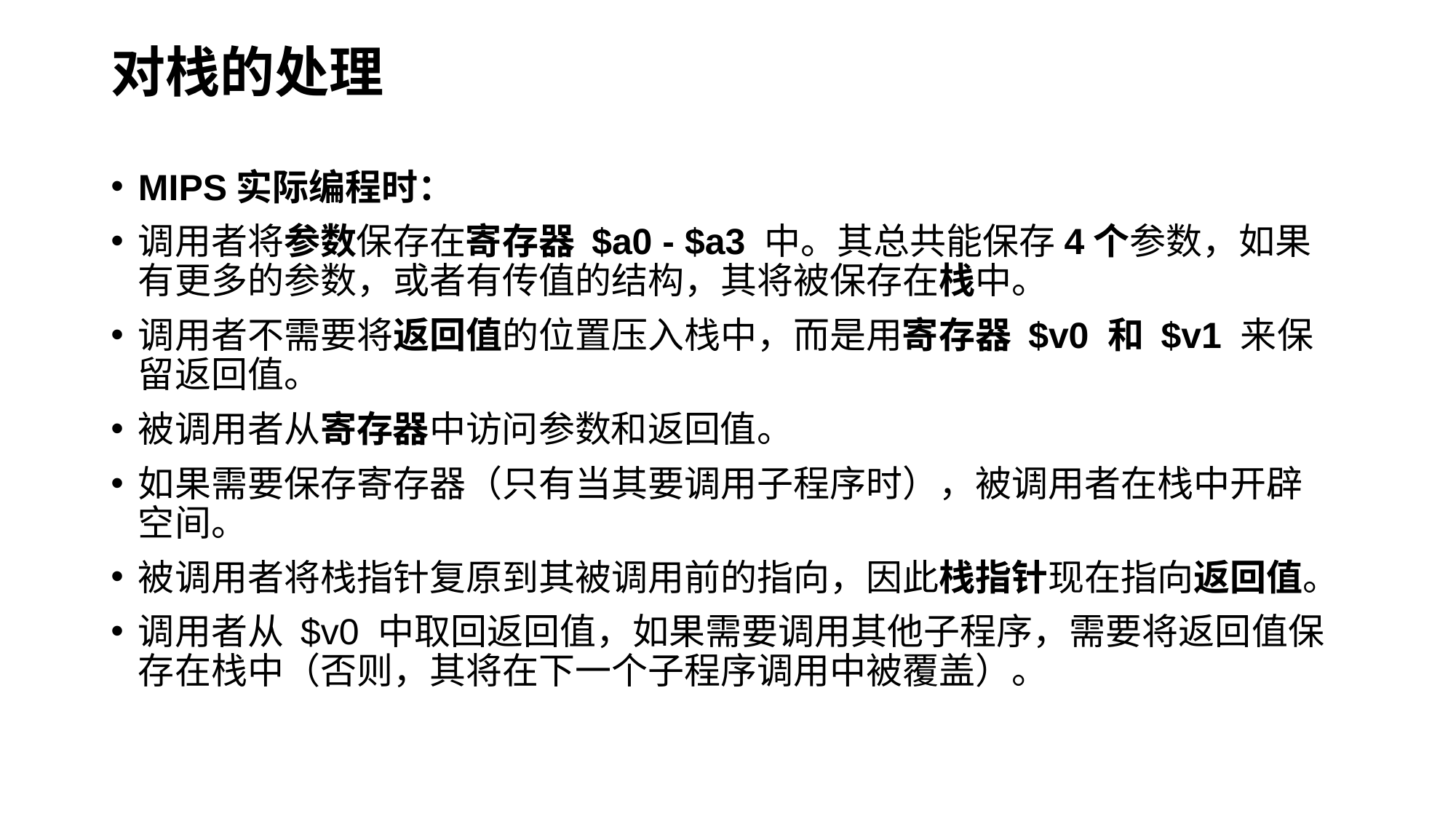

对栈的处理
MIPS实际编程时：
调用者将参数保存在寄存器 $a0 - $a3 中。其总共能保存4个参数，如果有更多的参数，或者有传值的结构，其将被保存在栈中。
调用者不需要将返回值的位置压入栈中，而是用寄存器 $v0 和 $v1 来保留返回值。
被调用者从寄存器中访问参数和返回值。
如果需要保存寄存器（只有当其要调用子程序时），被调用者在栈中开辟空间。
被调用者将栈指针复原到其被调用前的指向，因此栈指针现在指向返回值。
调用者从 $v0 中取回返回值，如果需要调用其他子程序，需要将返回值保存在栈中（否则，其将在下一个子程序调用中被覆盖）。